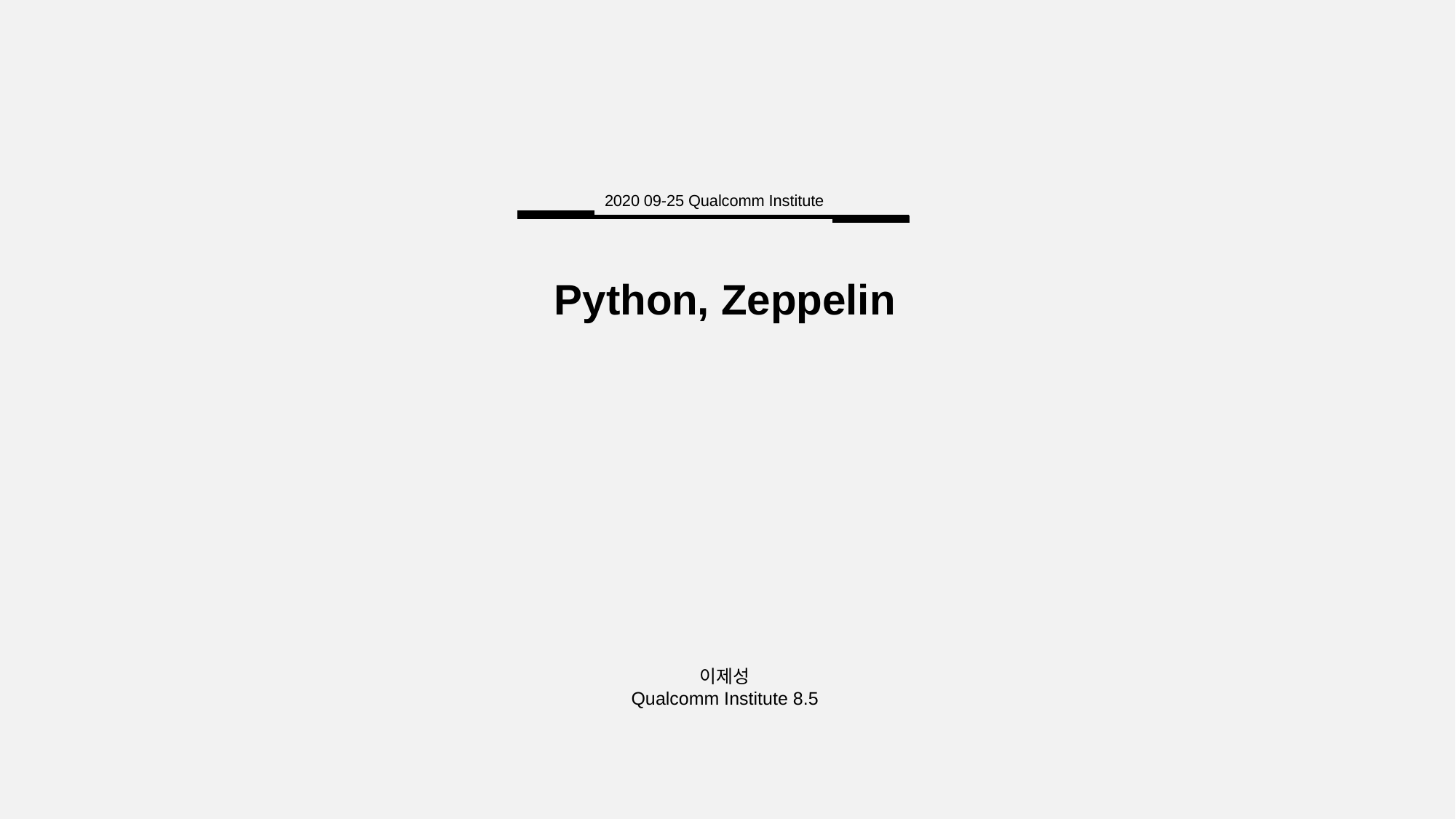

2020 09-25 Qualcomm Institute

Python, Zeppelin
이제성
Qualcomm Institute 8.5